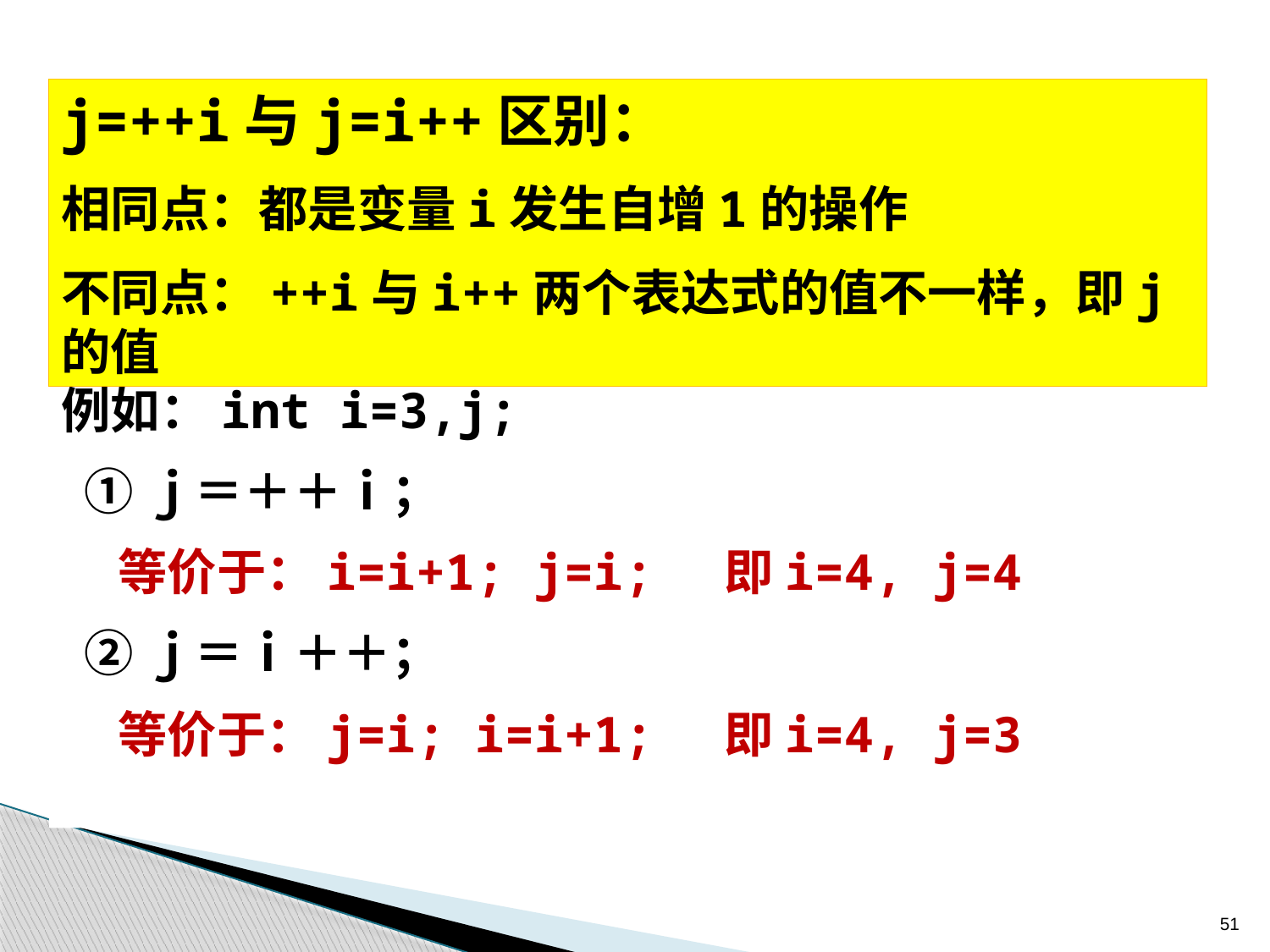

i++与++i的区别：
 ＋＋ｉ是先执行ｉ＝ｉ＋１后，再使用ｉ的值；
 ｉ＋＋是先使用ｉ的值后，再执行ｉ＝ｉ＋１。

例如：int i=3,j;
  ①ｊ＝＋＋ｉ；
    等价于：i=i+1; j=i;  即i=4, j=4
  ②ｊ＝ｉ＋＋；
    等价于：j=i; i=i+1;  即i=4, j=3
j=++i与j=i++区别：
相同点：都是变量i发生自增1的操作
不同点：++i与i++两个表达式的值不一样，即j的值

51